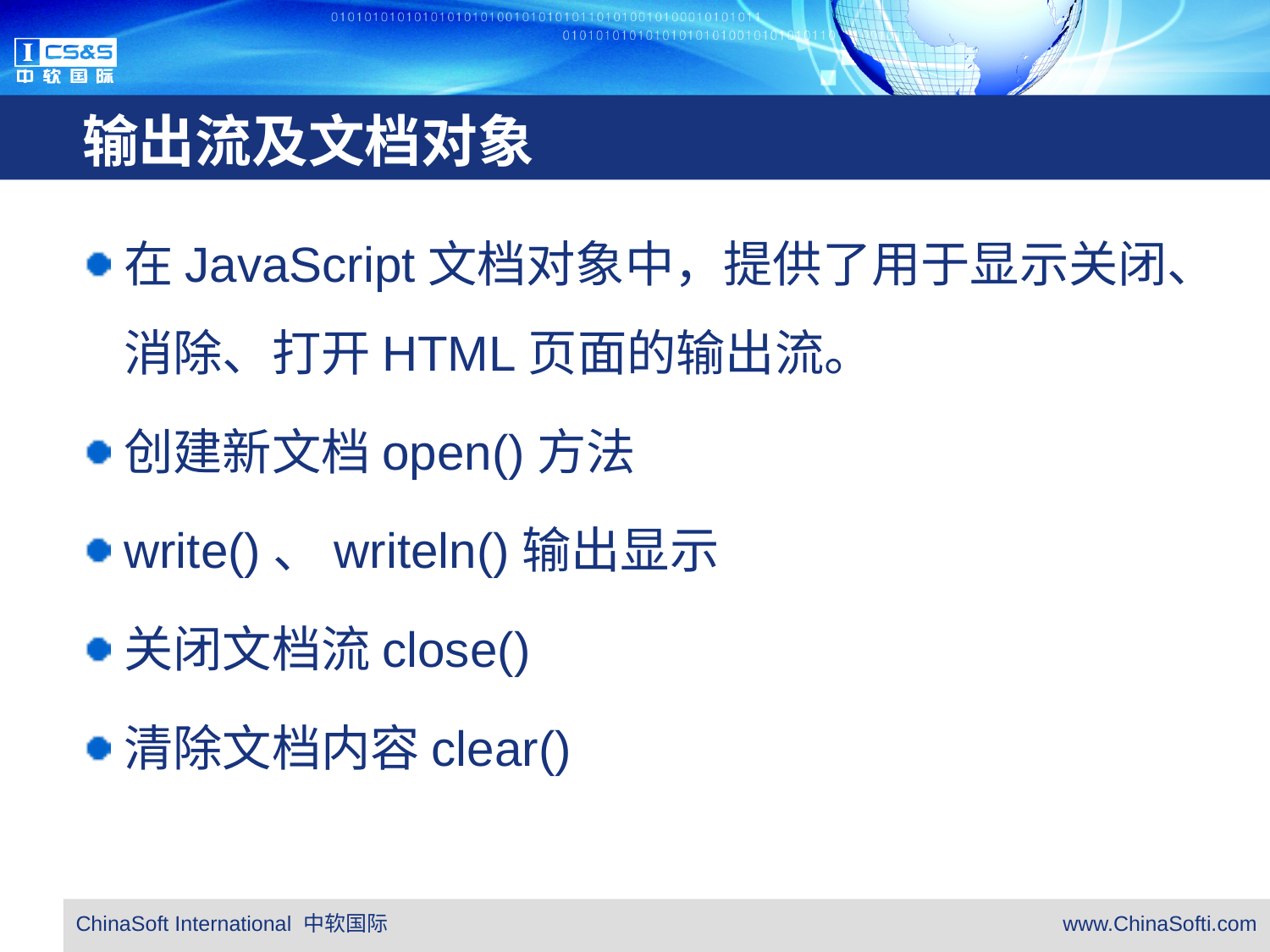

# 输出流及文档对象
在JavaScript文档对象中，提供了用于显示关闭、消除、打开HTML页面的输出流。
创建新文档open()方法
write()、writeln()输出显示
关闭文档流close()
清除文档内容clear()